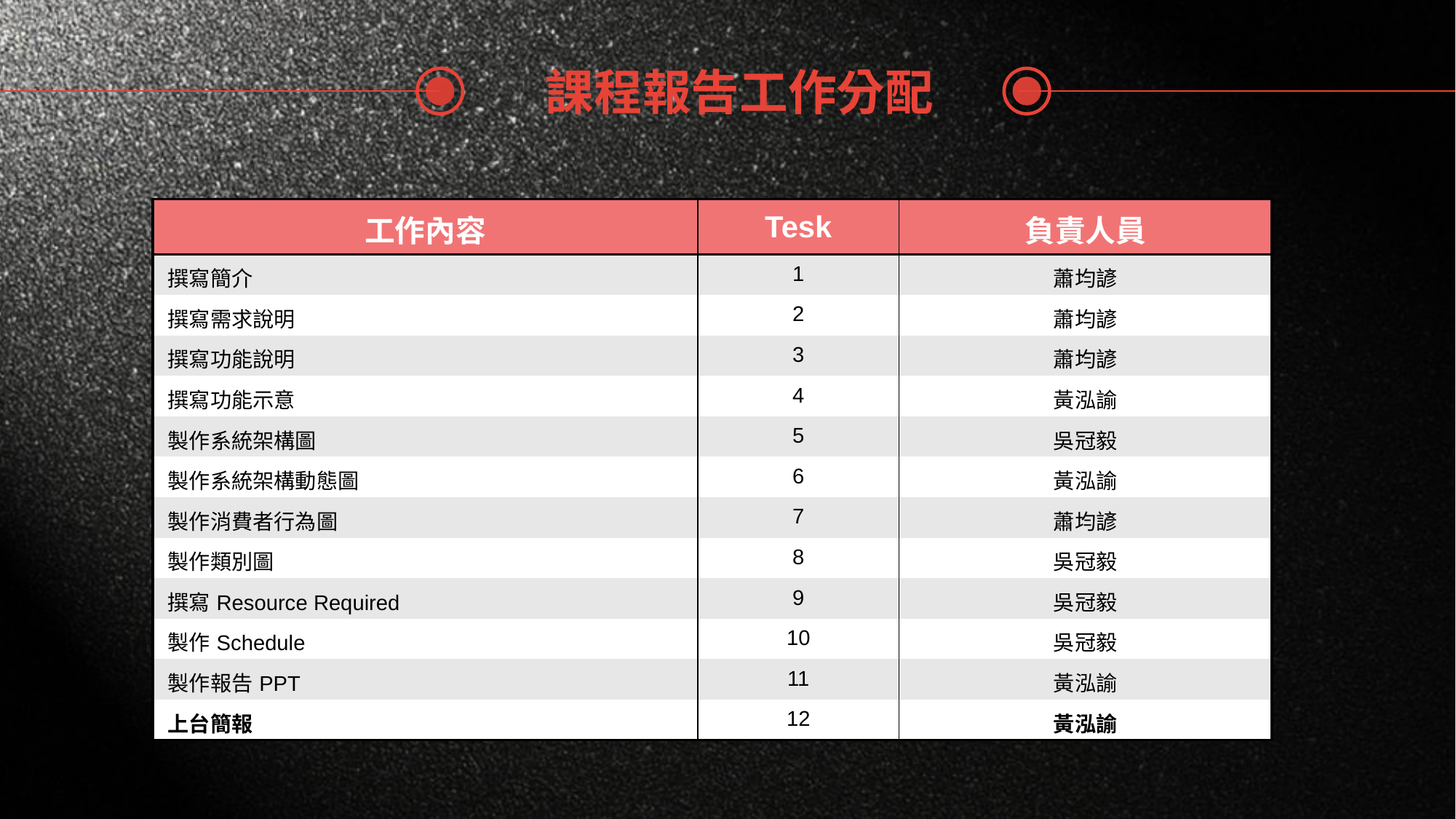

課程報告工作分配

| 工作內容 | Tesk | 負責人員 |
| --- | --- | --- |
| 撰寫簡介 | 1 | 蕭均諺 |
| 撰寫需求說明 | 2 | 蕭均諺 |
| 撰寫功能說明 | 3 | 蕭均諺 |
| 撰寫功能示意 | 4 | 黃泓諭 |
| 製作系統架構圖 | 5 | 吳冠毅 |
| 製作系統架構動態圖 | 6 | 黃泓諭 |
| 製作消費者行為圖 | 7 | 蕭均諺 |
| 製作類別圖 | 8 | 吳冠毅 |
| 撰寫Resource Required | 9 | 吳冠毅 |
| 製作Schedule | 10 | 吳冠毅 |
| 製作報告PPT | 11 | 黃泓諭 |
| 上台簡報 | 12 | 黃泓諭 |